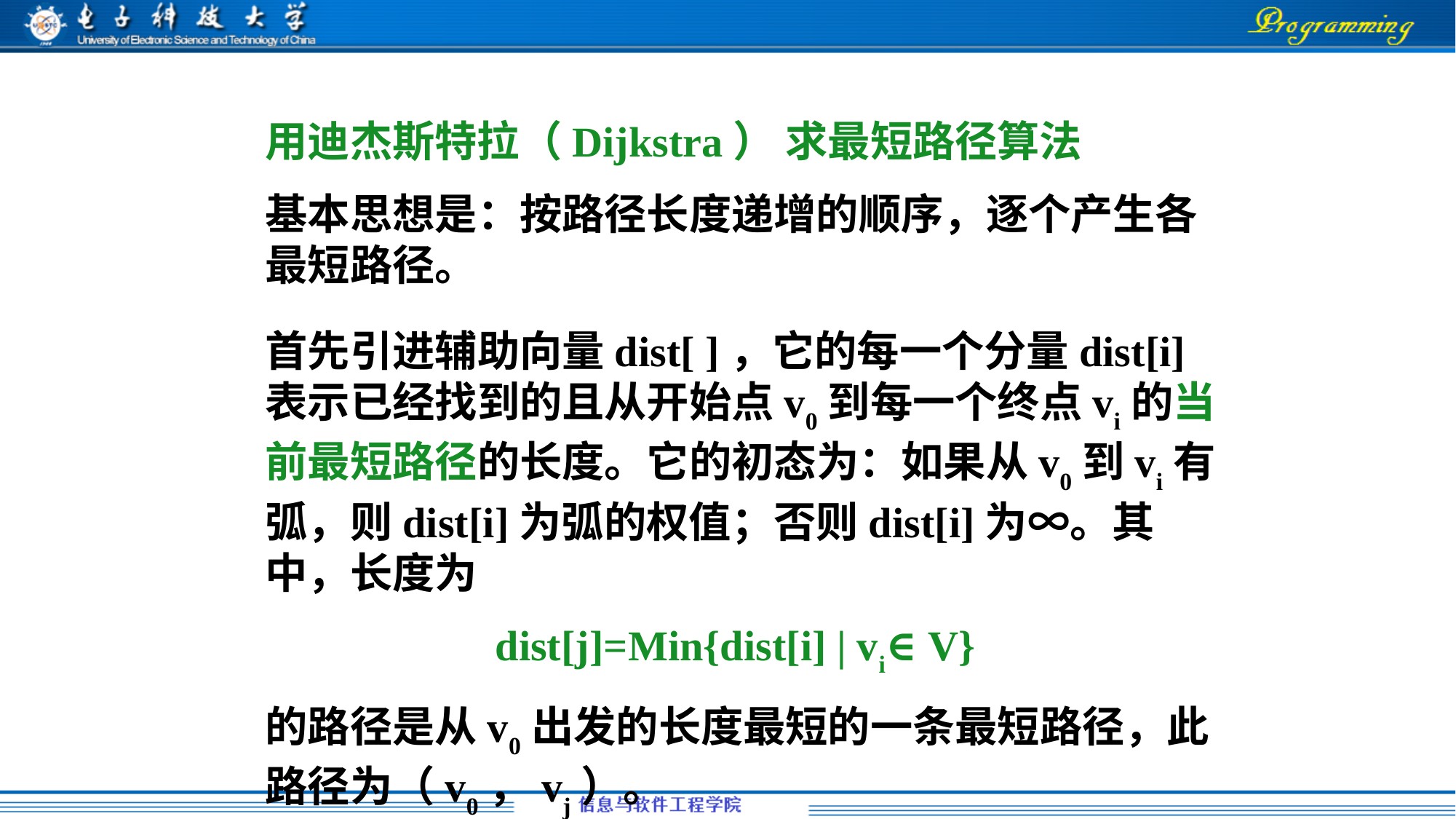

用迪杰斯特拉（Dijkstra） 求最短路径算法
基本思想是：按路径长度递增的顺序，逐个产生各最短路径。
首先引进辅助向量dist[ ]，它的每一个分量dist[i]表示已经找到的且从开始点v0到每一个终点vi的当前最短路径的长度。它的初态为：如果从v0到vi有弧，则dist[i]为弧的权值；否则dist[i]为∞。其中，长度为
dist[j]=Min{dist[i] | vi∈V}
的路径是从v0出发的长度最短的一条最短路径，此路径为（v0，vj）。